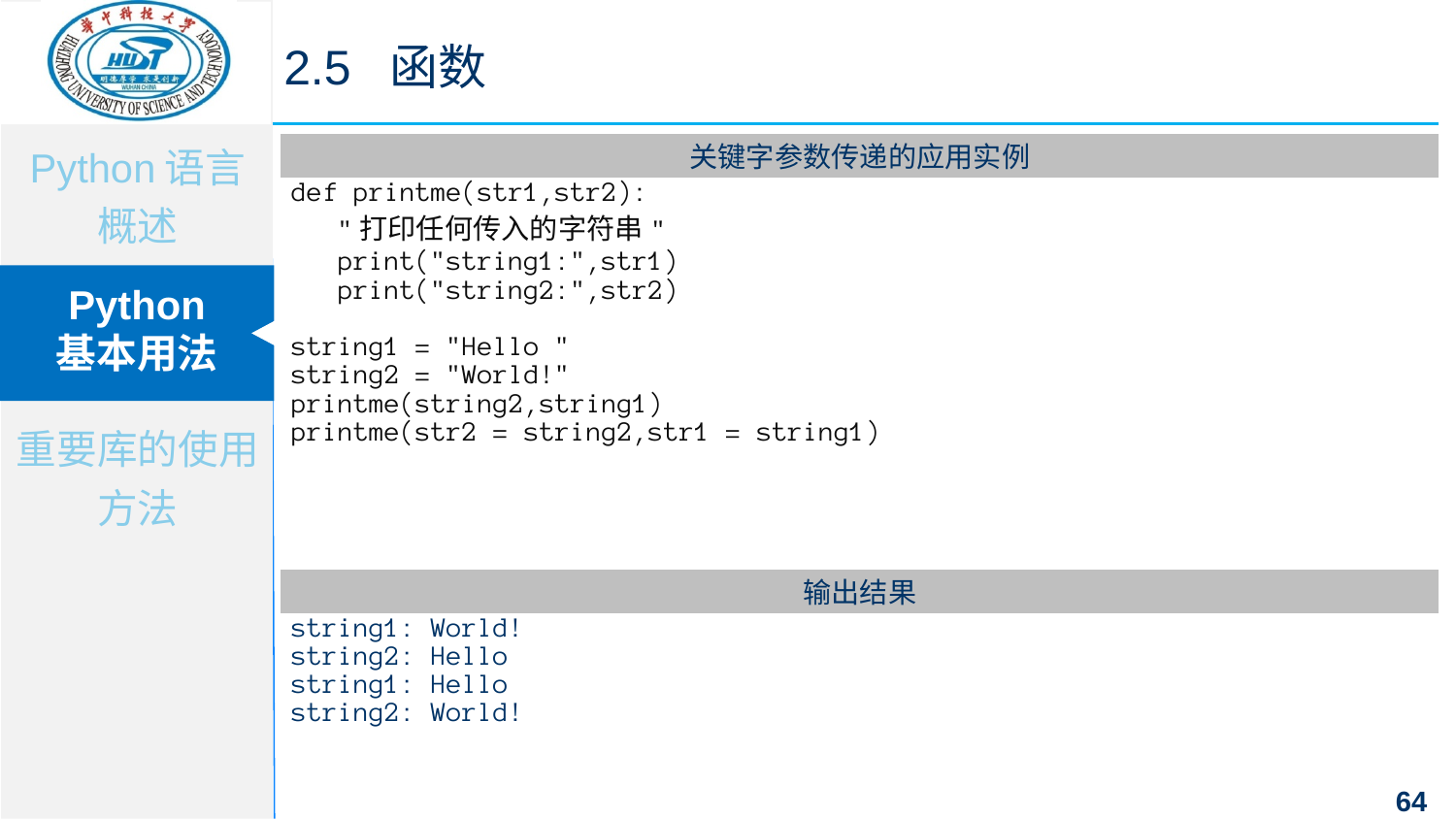

2.5  函数
| 关键字参数传递的应用实例 |
| --- |
| def printme(str1,str2): "打印任何传入的字符串" print("string1:",str1) print("string2:",str2) string1 = "Hello " string2 = "World!" printme(string2,string1) printme(str2 = string2,str1 = string1) |
| 输出结果 |
| string1: World! string2: Hello string1: Hello string2: World! |